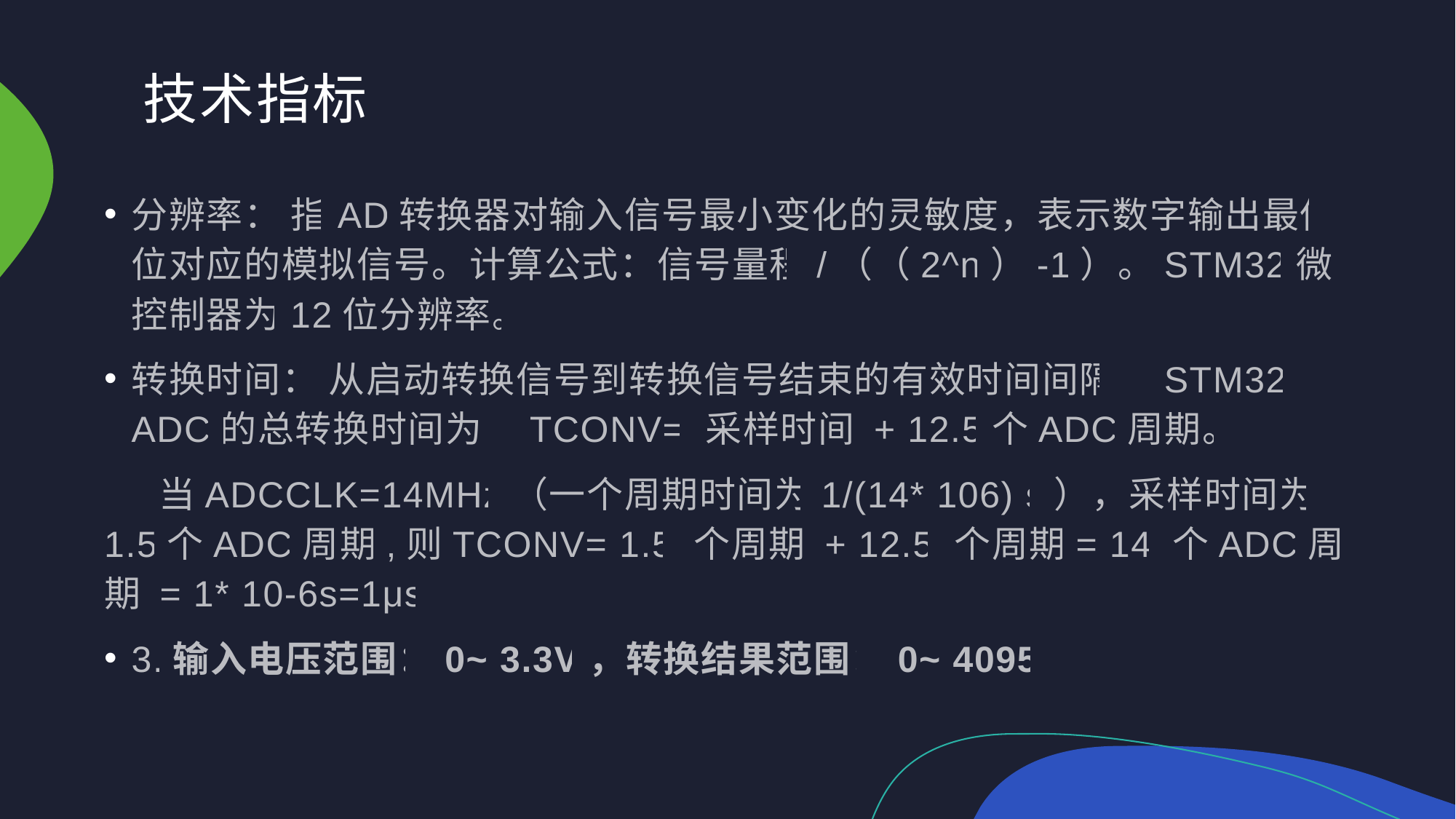

# 技术指标
分辨率： 指AD转换器对输入信号最小变化的灵敏度，表示数字输出最低位对应的模拟信号。计算公式：信号量程/（（2^n）-1）。STM32微控制器为12位分辨率。
转换时间： 从启动转换信号到转换信号结束的有效时间间隔。STM32 ADC的总转换时间为：TCONV= 采样时间 + 12.5个ADC周期。
当ADCCLK=14MHz（一个周期时间为1/(14* 106) s），采样时间为1.5个ADC周期,则TCONV= 1.5 个周期 + 12.5 个周期= 14 个ADC周期 = 1* 10-6s=1μs.
3.输入电压范围：0~ 3.3V，转换结果范围：0~ 4095